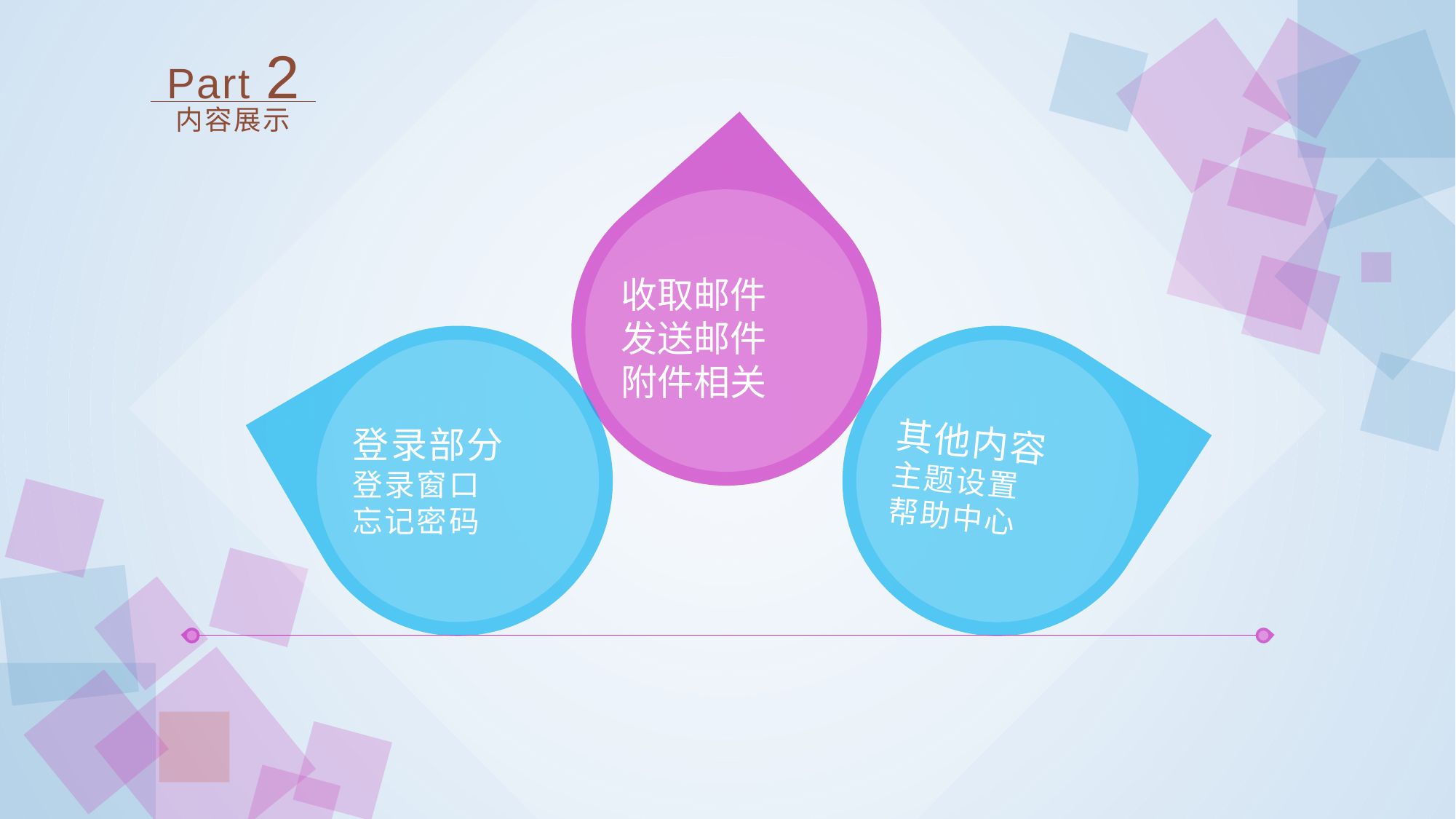

Part 2
内容展示

收取邮件
发送邮件
附件相关

其他内容
主题设置
帮助中心
登录部分
登录窗口
忘记密码